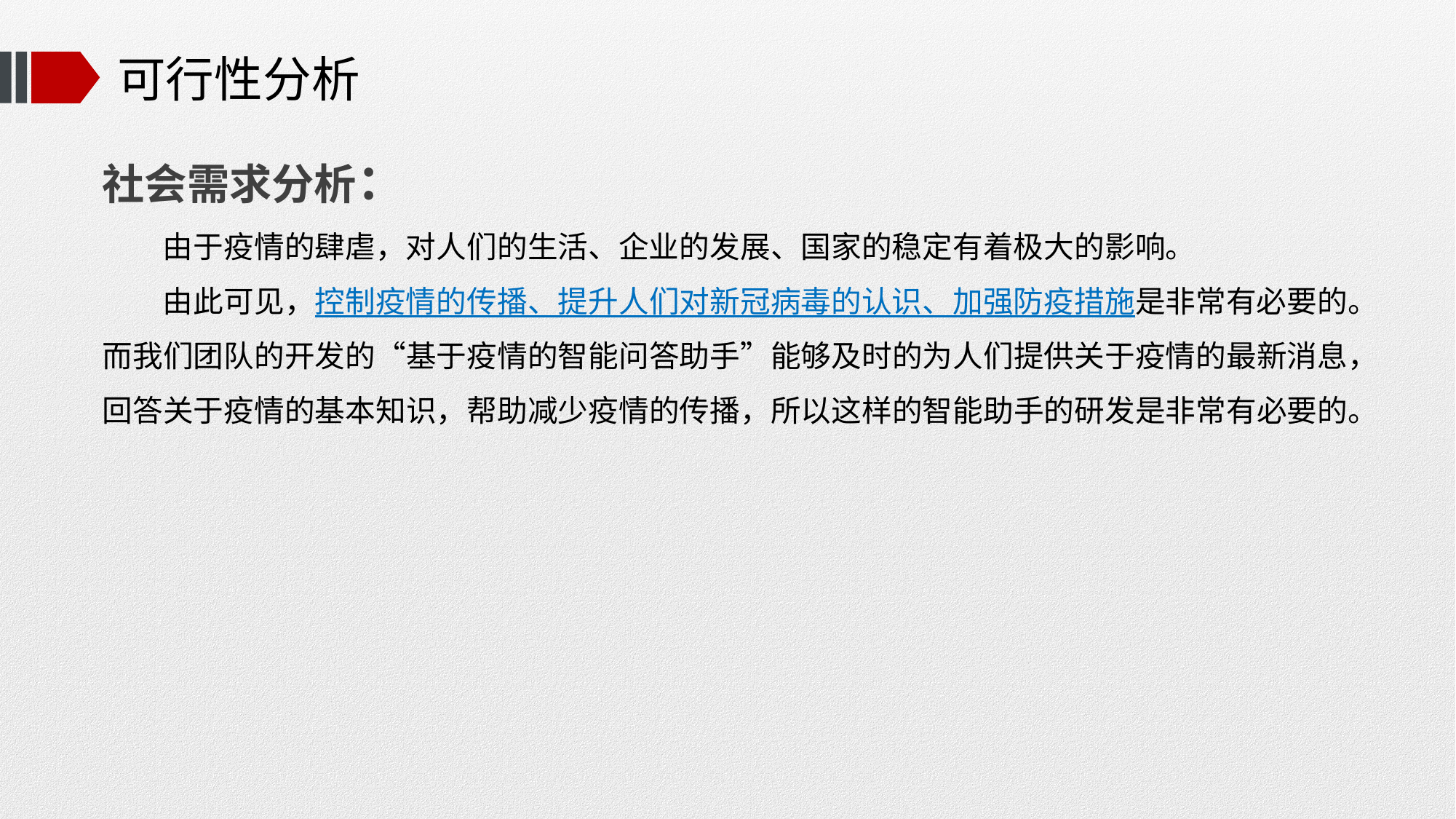

# 可行性分析
社会需求分析：
由于疫情的肆虐，对人们的生活、企业的发展、国家的稳定有着极大的影响。
由此可见，控制疫情的传播、提升人们对新冠病毒的认识、加强防疫措施是非常有必要的。而我们团队的开发的“基于疫情的智能问答助手”能够及时的为人们提供关于疫情的最新消息，回答关于疫情的基本知识，帮助减少疫情的传播，所以这样的智能助手的研发是非常有必要的。